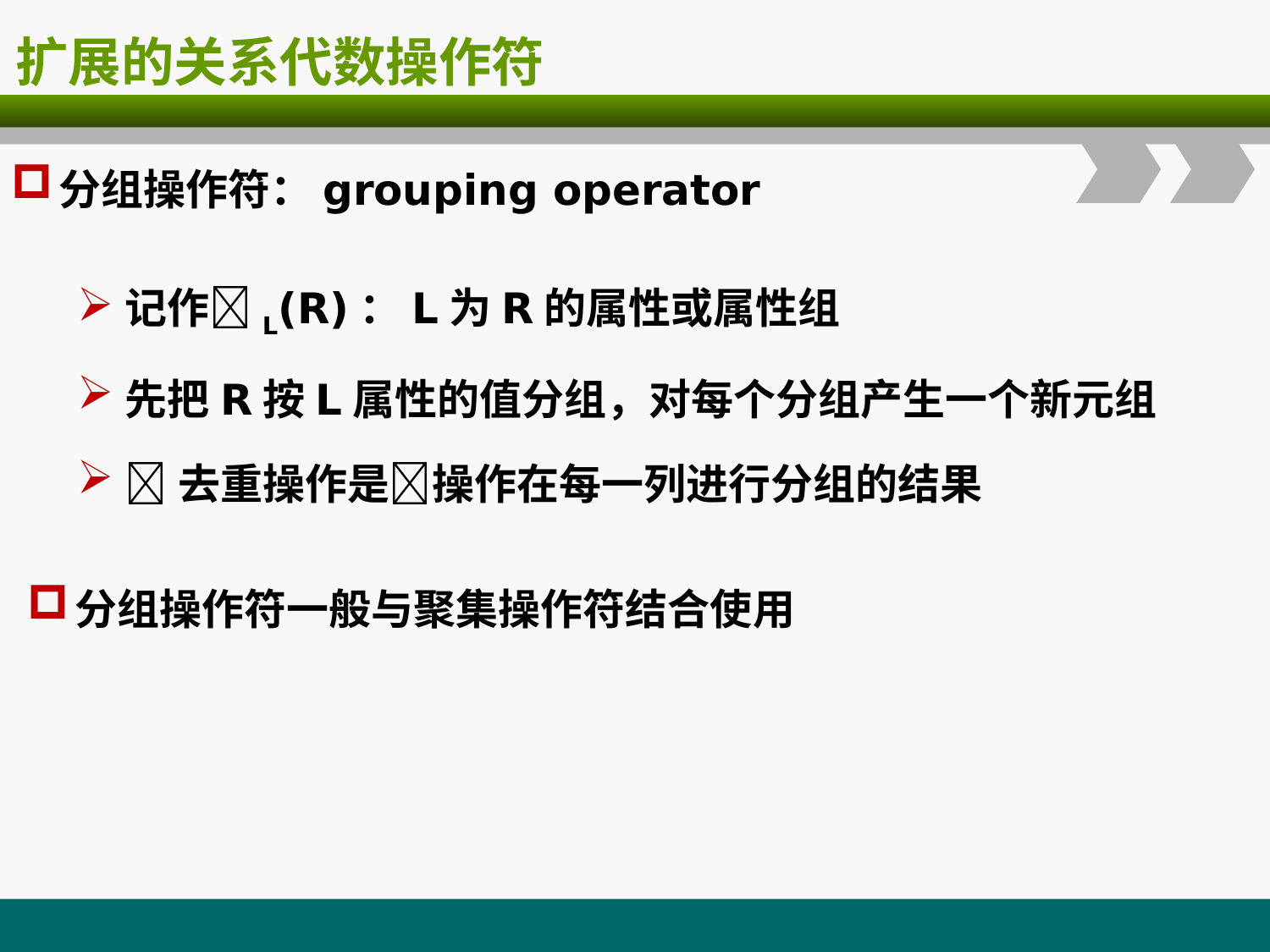

# 扩展的关系代数操作符
分组操作符：grouping operator
记作γL(R)：L为R的属性或属性组
先把R按L属性的值分组，对每个分组产生一个新元组
δ去重操作是γ操作在每一列进行分组的结果
分组操作符一般与聚集操作符结合使用